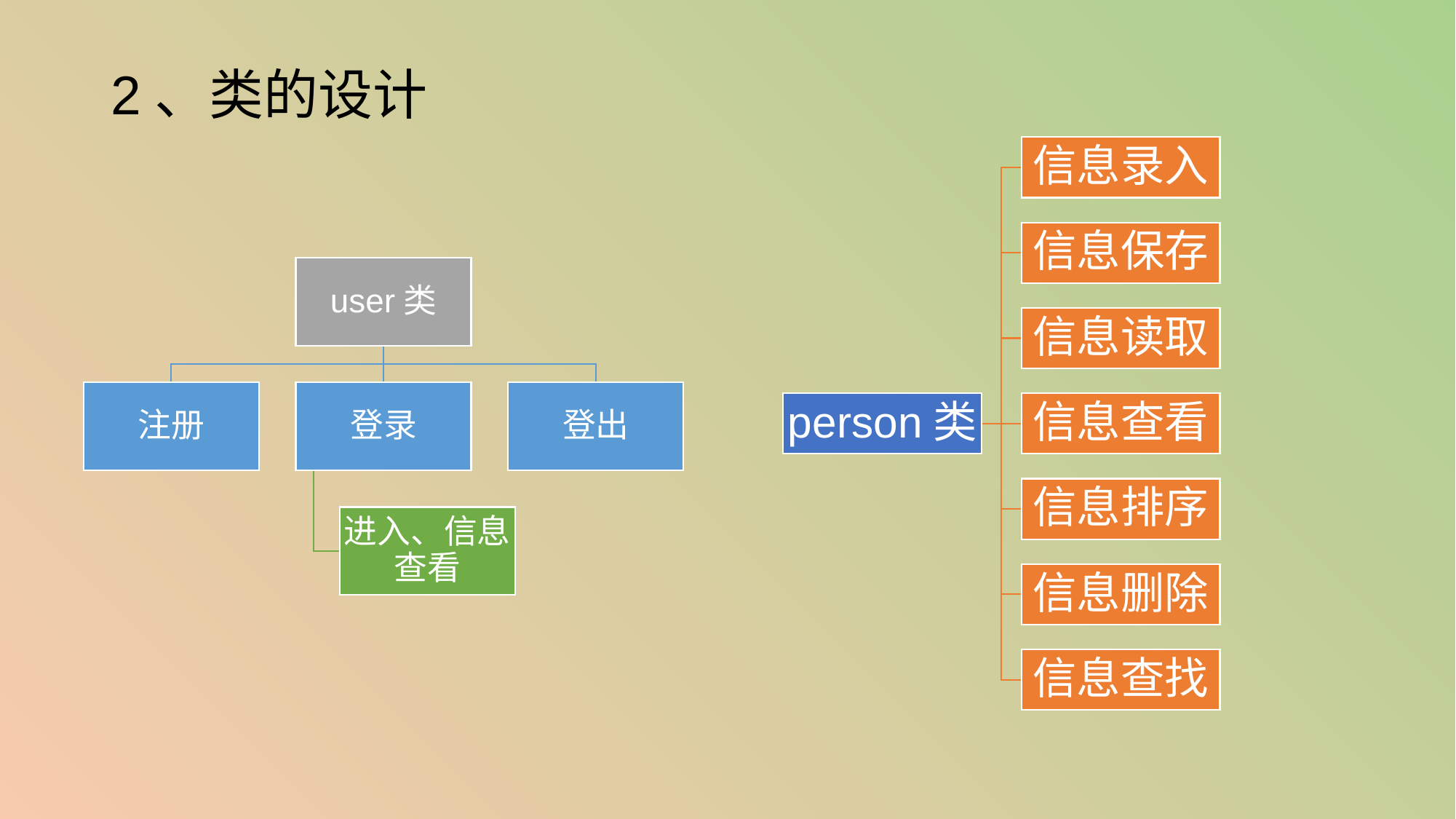

# 2、类的设计
person类
信息录入
信息保存
信息读取
信息查看
信息排序
信息删除
信息查找
user类
注册
登录
进入、信息查看
登出